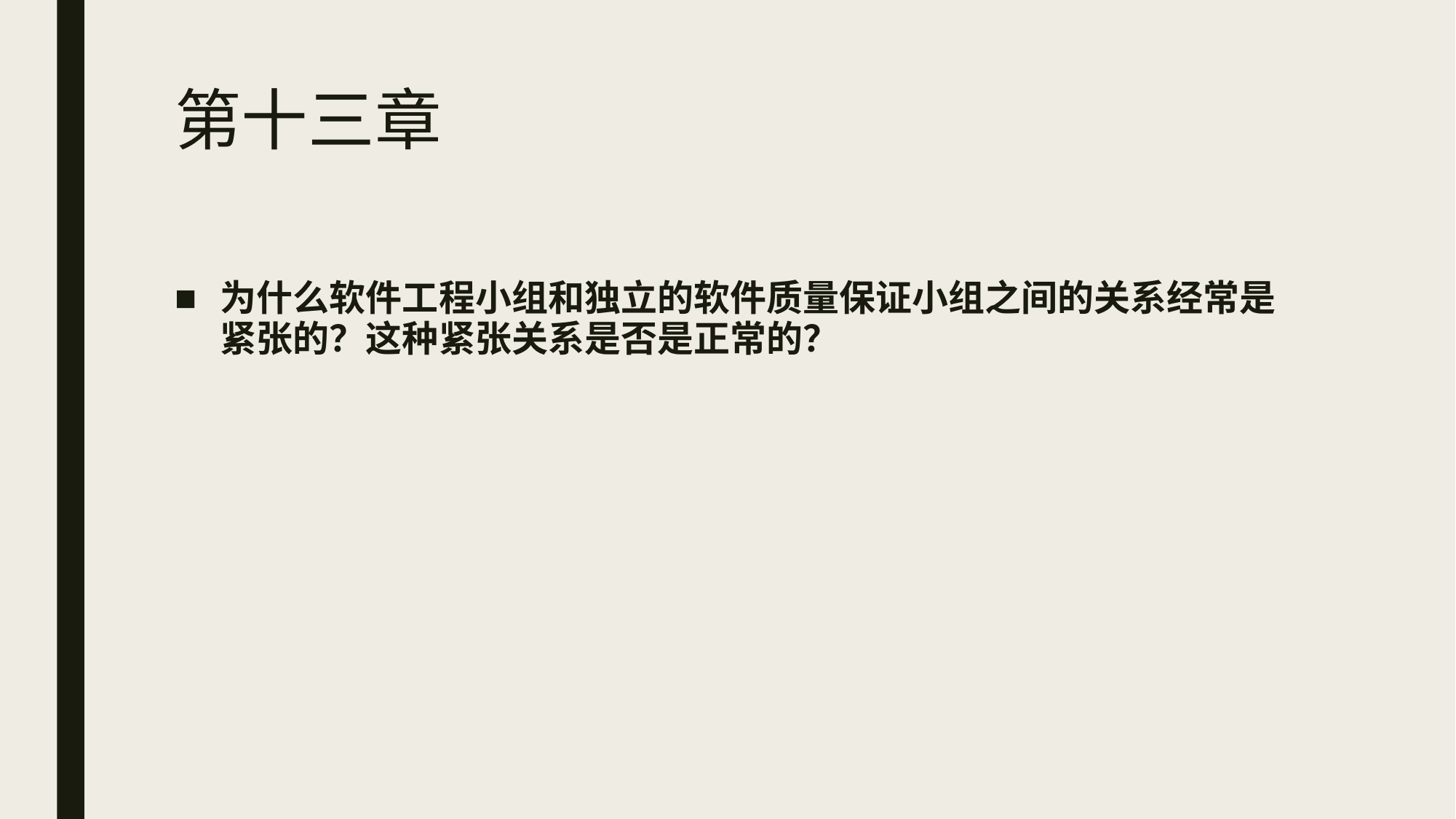

# 第十三章
为什么软件工程小组和独立的软件质量保证小组之间的关系经常是紧张的？这种紧张关系是否是正常的？